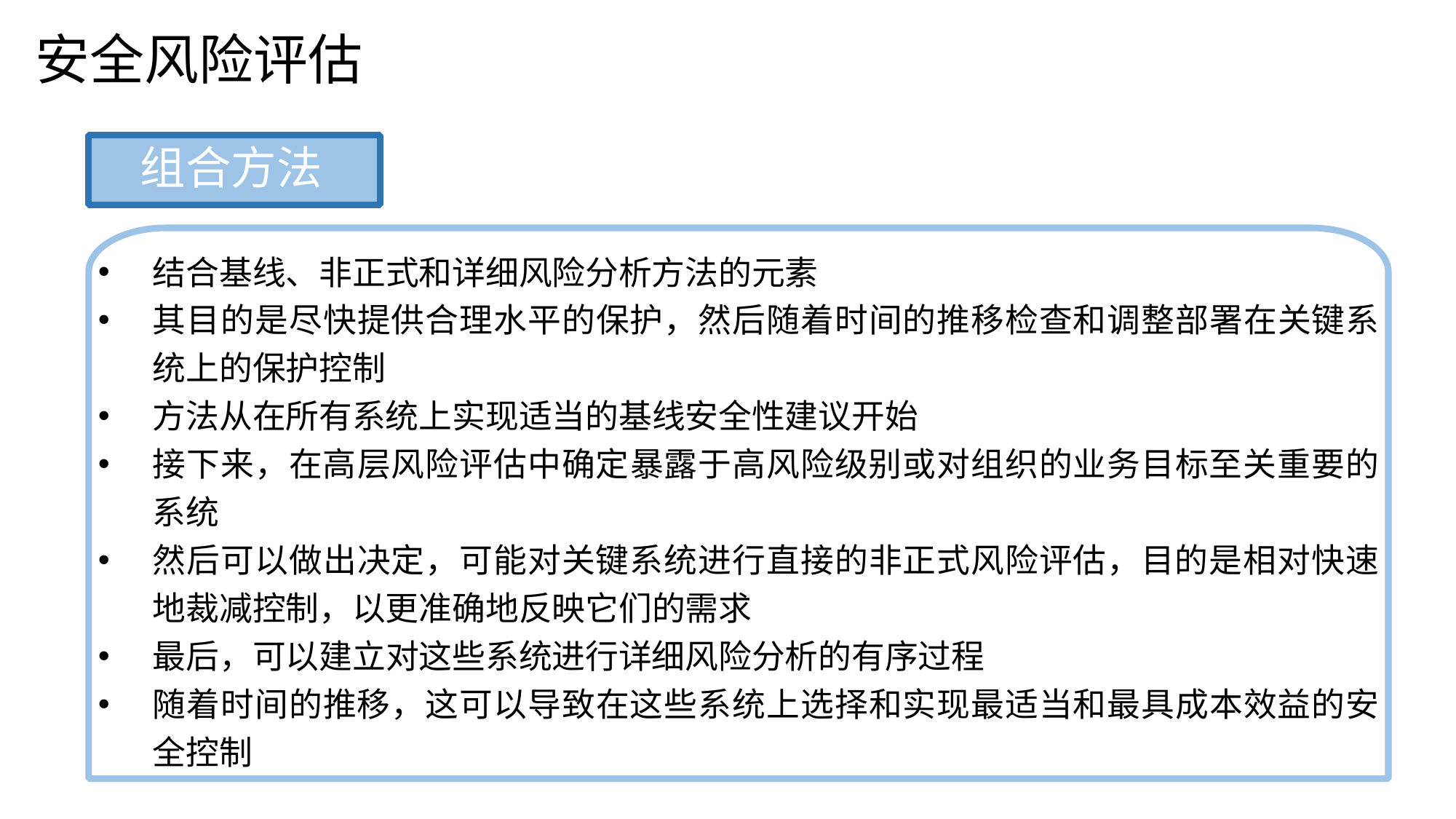

安全风险评估

组合方法
结合基线、非正式和详细风险分析方法的元素
其目的是尽快提供合理水平的保护，然后随着时间的推移检查和调整部署在关键系统上的保护控制
方法从在所有系统上实现适当的基线安全性建议开始
接下来，在高层风险评估中确定暴露于高风险级别或对组织的业务目标至关重要的系统
然后可以做出决定，可能对关键系统进行直接的非正式风险评估，目的是相对快速地裁减控制，以更准确地反映它们的需求
最后，可以建立对这些系统进行详细风险分析的有序过程
随着时间的推移，这可以导致在这些系统上选择和实现最适当和最具成本效益的安全控制